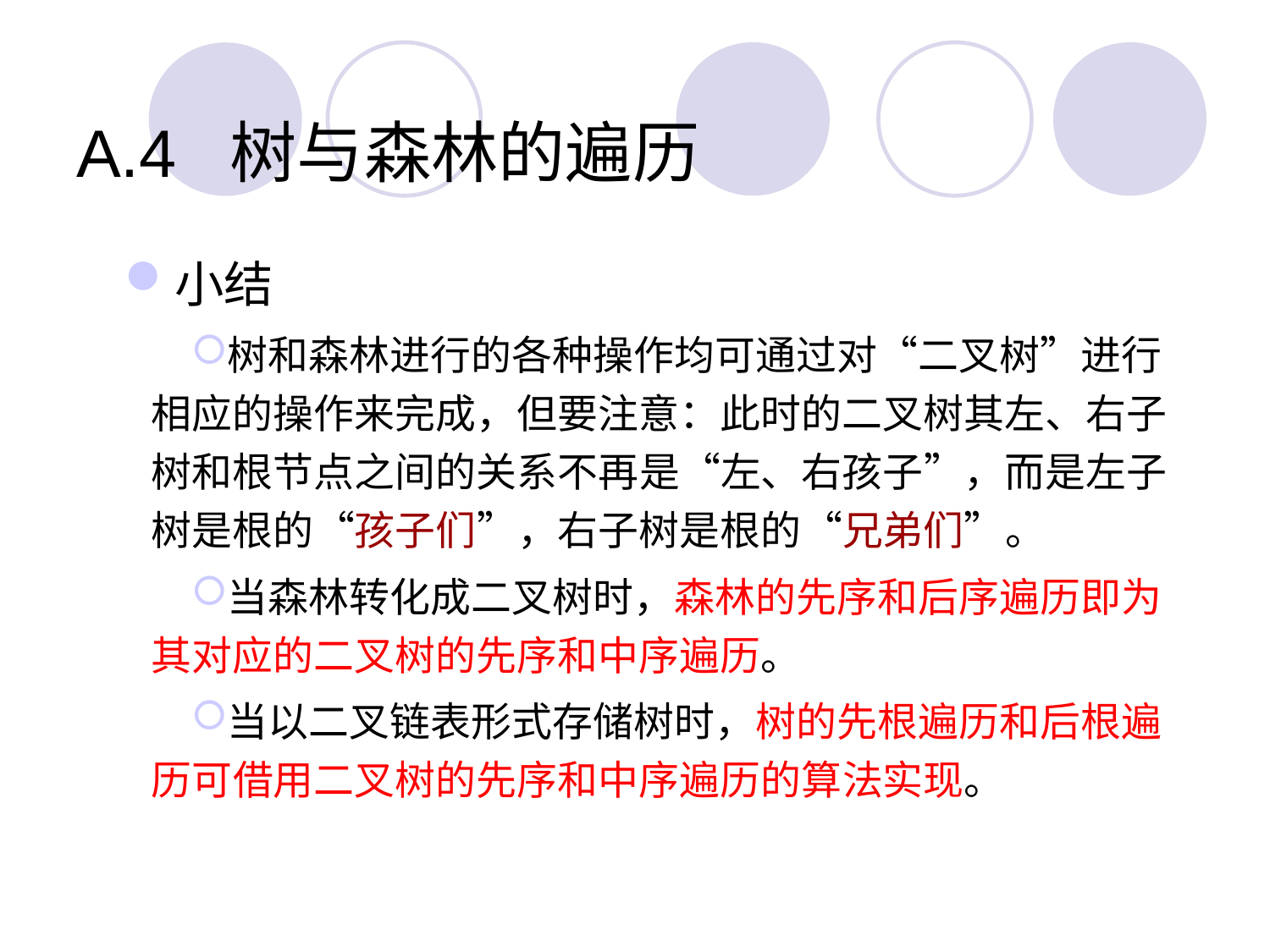

A.4  树与森林的遍历
74

小结
树和森林进行的各种操作均可通过对“二叉树”进行相应的操作来完成，但要注意：此时的二叉树其左、右子树和根节点之间的关系不再是“左、右孩子”，而是左子树是根的“孩子们”，右子树是根的“兄弟们”。
当森林转化成二叉树时，森林的先序和后序遍历即为其对应的二叉树的先序和中序遍历。
当以二叉链表形式存储树时，树的先根遍历和后根遍历可借用二叉树的先序和中序遍历的算法实现。